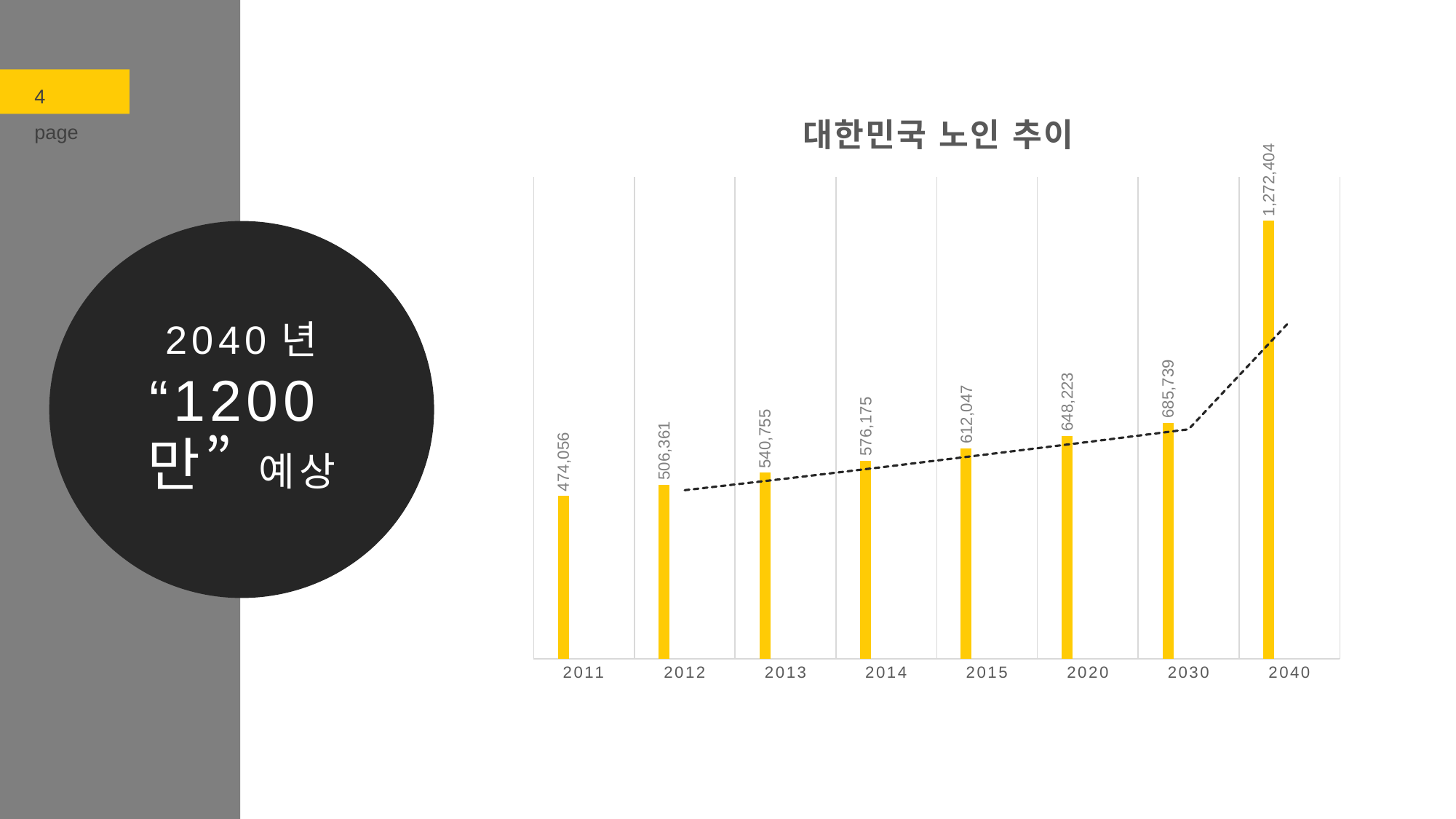

4
page

### Chart: 대한민국 노인 추이

| Category | 계열 1 | 세로 막대형1 | 세로 막대형2 |
|---|---|---|---|
| 2011 | 474056.0 | None | None |
| 2012 | 506361.0 | None | None |
| 2013 | 540755.0 | None | None |
| 2014 | 576175.0 | None | None |
| 2015 | 612047.0 | None | None |
| 2020 | 648223.0 | None | None |
| 2030 | 685739.0 | None | None |
| 2040 | 1272404.0 | None | None |
2040년
“1200만” 예상